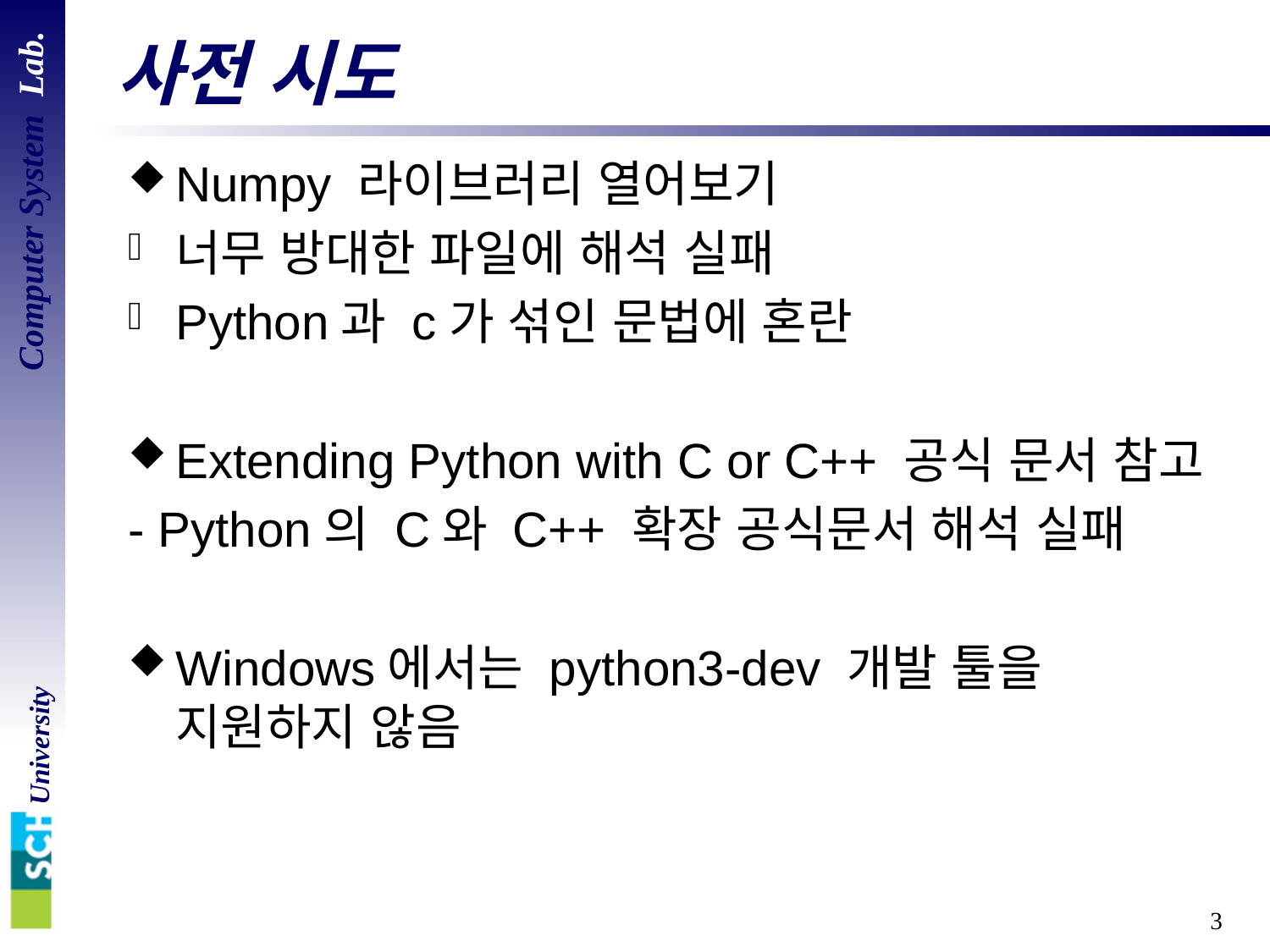

# 사전 시도
Numpy 라이브러리 열어보기
너무 방대한 파일에 해석 실패
Python과 c가 섞인 문법에 혼란

Extending Python with C or C++ 공식 문서 참고
- Python의 C와 C++ 확장 공식문서 해석 실패

Windows에서는 python3-dev 개발 툴을
지원하지 않음